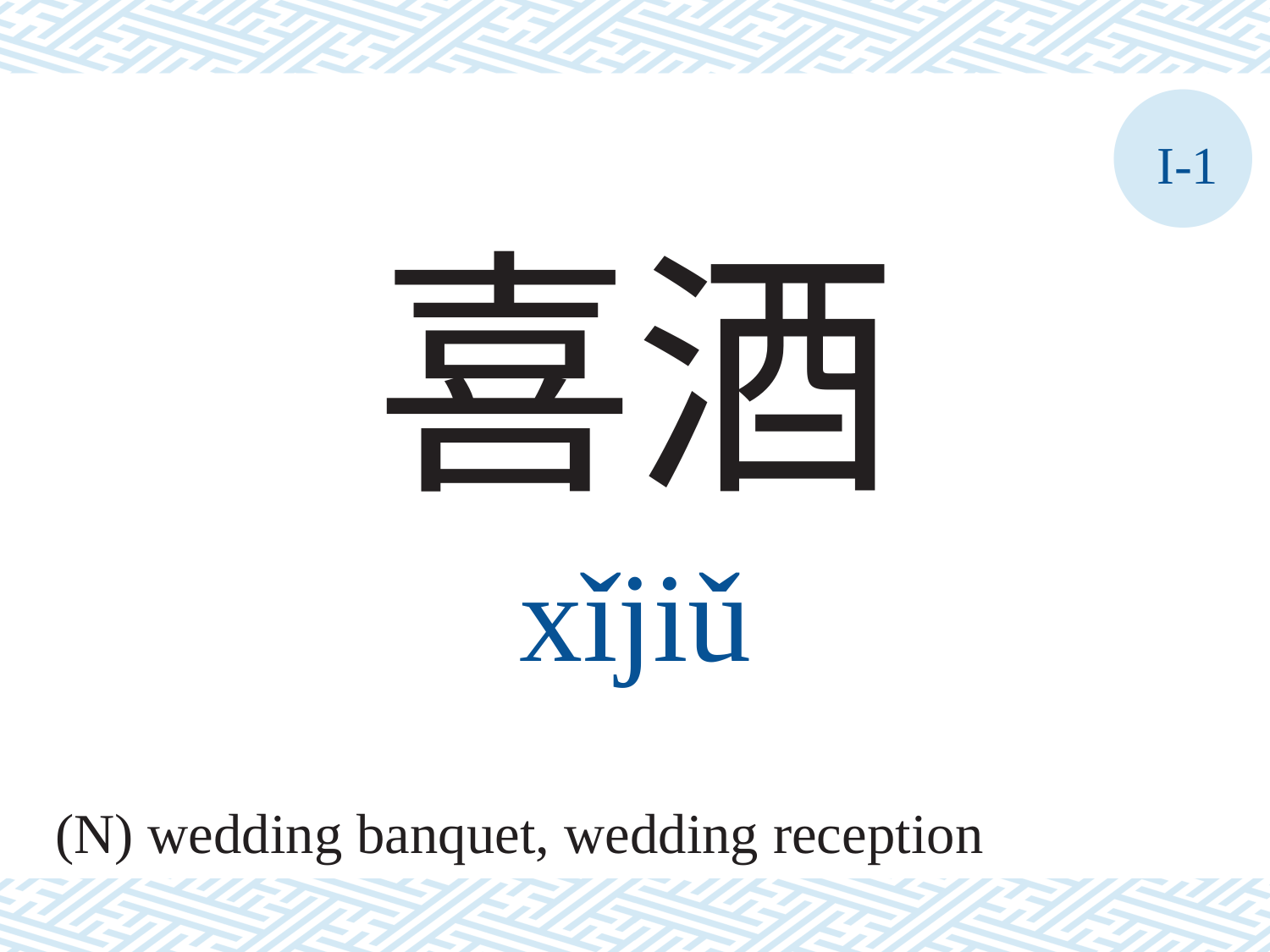

I-1
喜酒
xǐjiǔ
(N) wedding banquet, wedding reception